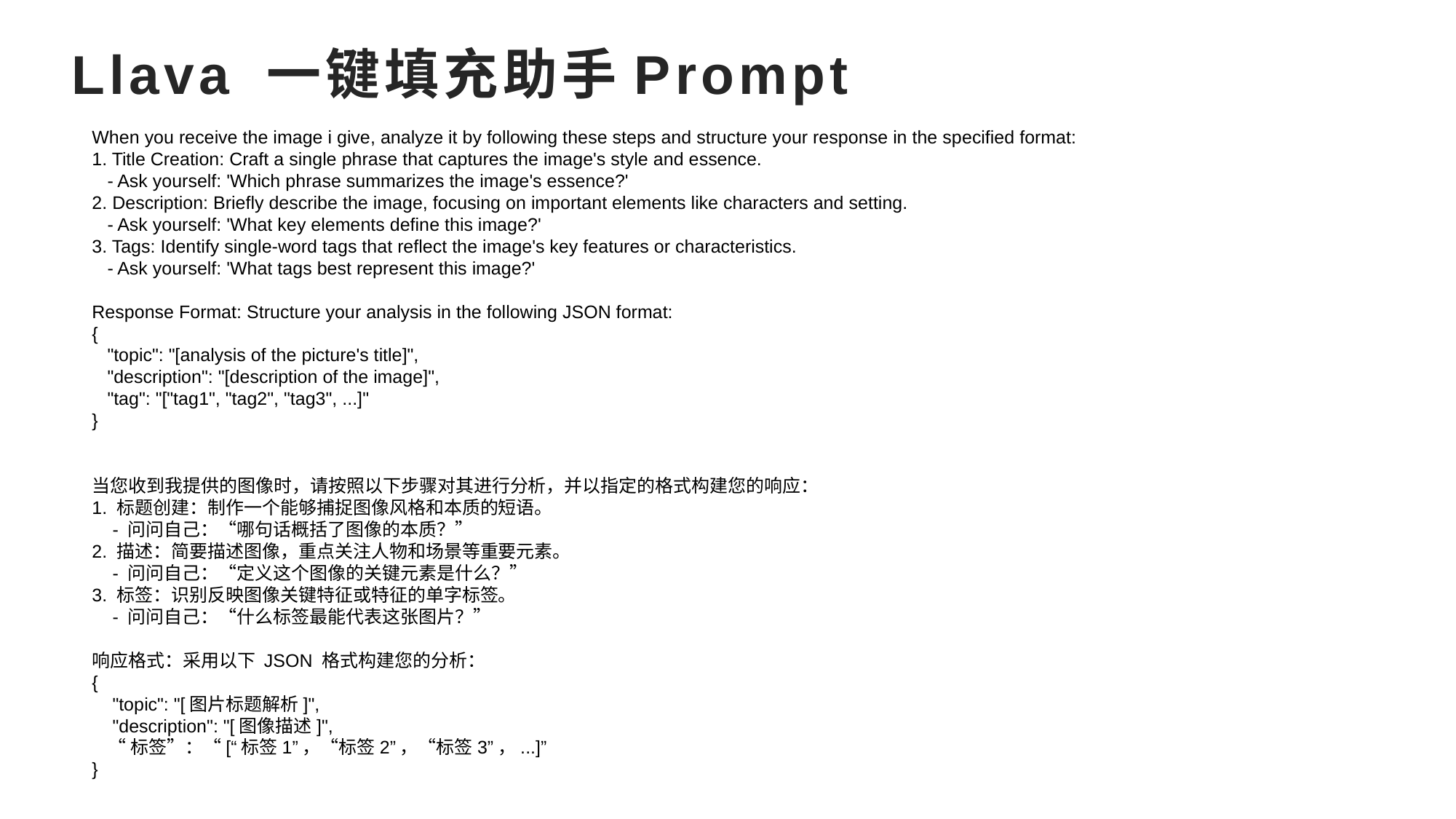

# Llava 一键填充助手Prompt
When you receive the image i give, analyze it by following these steps and structure your response in the specified format:
1. Title Creation: Craft a single phrase that captures the image's style and essence.
   - Ask yourself: 'Which phrase summarizes the image's essence?'
2. Description: Briefly describe the image, focusing on important elements like characters and setting.
   - Ask yourself: 'What key elements define this image?'
3. Tags: Identify single-word tags that reflect the image's key features or characteristics.
   - Ask yourself: 'What tags best represent this image?'

Response Format: Structure your analysis in the following JSON format:
{
   "topic": "[analysis of the picture's title]",
   "description": "[description of the image]",
   "tag": "["tag1", "tag2", "tag3", ...]"
}

当您收到我提供的图像时，请按照以下步骤对其进行分析，并以指定的格式构建您的响应：
1. 标题创建：制作一个能够捕捉图像风格和本质的短语。
    - 问问自己：“哪句话概括了图像的本质？”
2. 描述：简要描述图像，重点关注人物和场景等重要元素。
    - 问问自己：“定义这个图像的关键元素是什么？”
3. 标签：识别反映图像关键特征或特征的单字标签。
    - 问问自己：“什么标签最能代表这张图片？”

响应格式：采用以下 JSON 格式构建您的分析：
{
    "topic": "[图片标题解析]",
    "description": "[图像描述]",
    “标签”：“[“标签1”，“标签2”，“标签3”，...]”
}